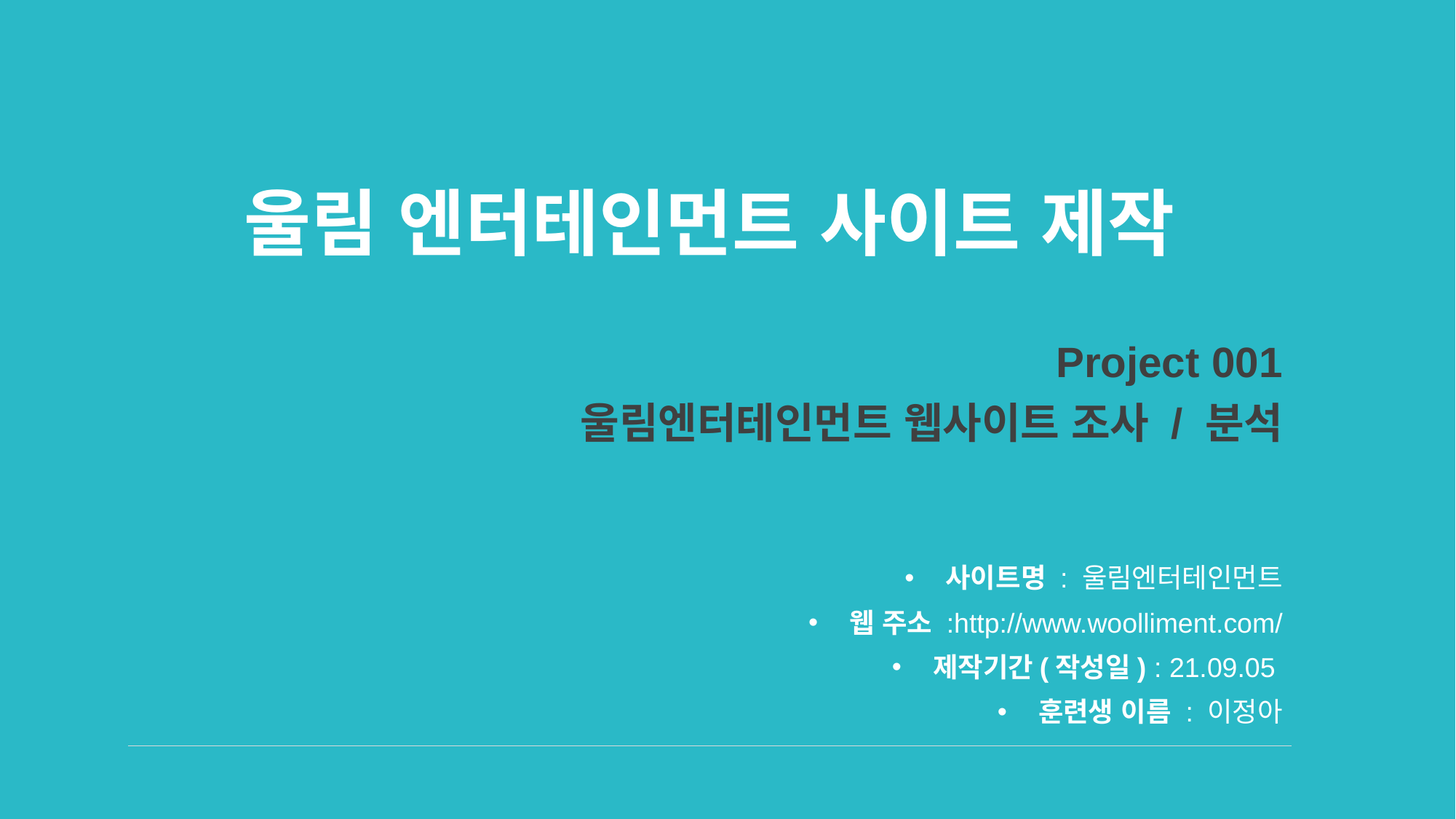

# 울림 엔터테인먼트 사이트 제작
Project 001
울림엔터테인먼트 웹사이트 조사 / 분석
사이트명 : 울림엔터테인먼트
웹 주소 :http://www.woolliment.com/
제작기간(작성일) : 21.09.05
훈련생 이름 : 이정아